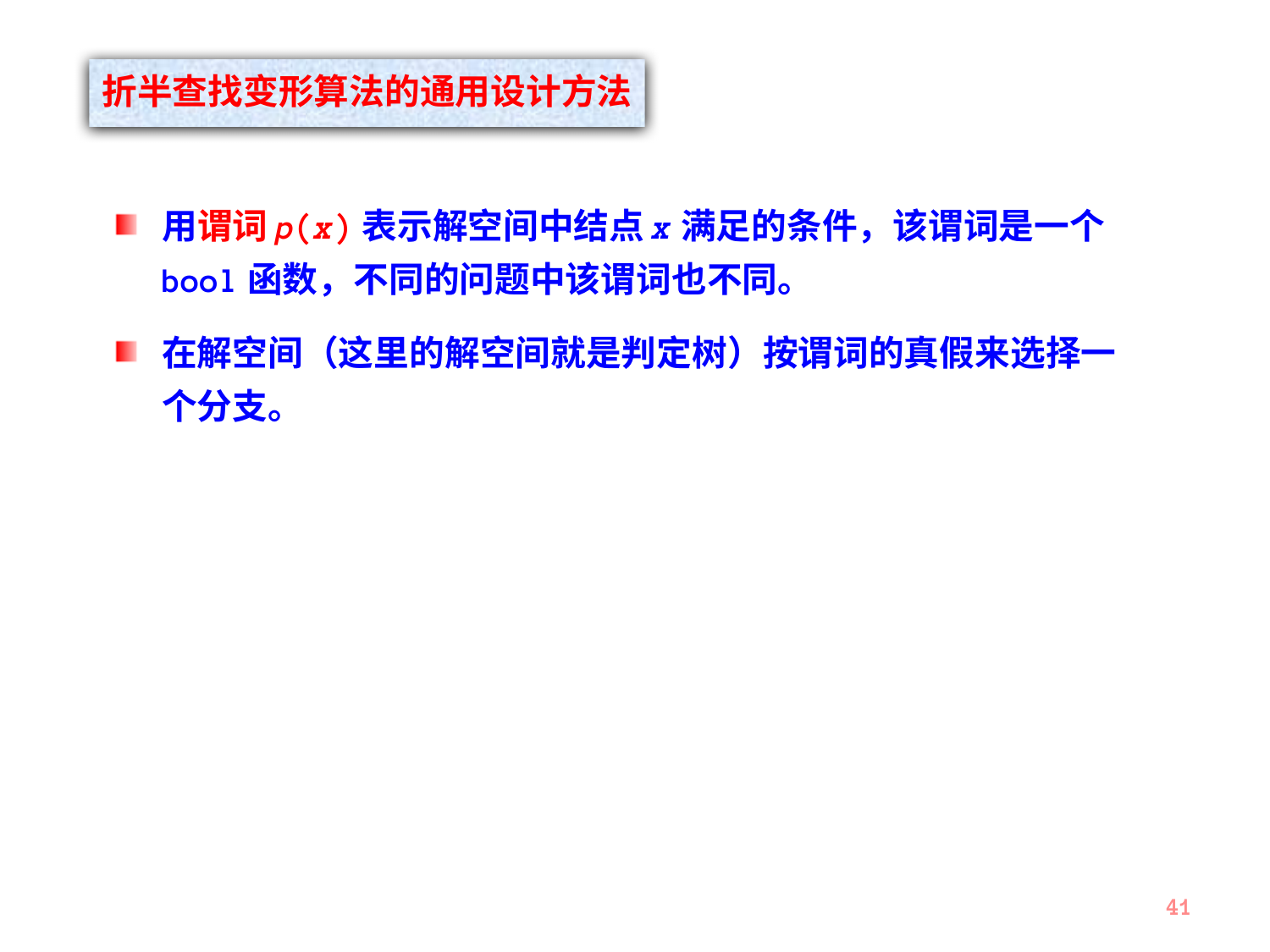

折半查找变形算法的通用设计方法
用谓词p(x)表示解空间中结点x满足的条件，该谓词是一个bool函数，不同的问题中该谓词也不同。
在解空间（这里的解空间就是判定树）按谓词的真假来选择一个分支。
41